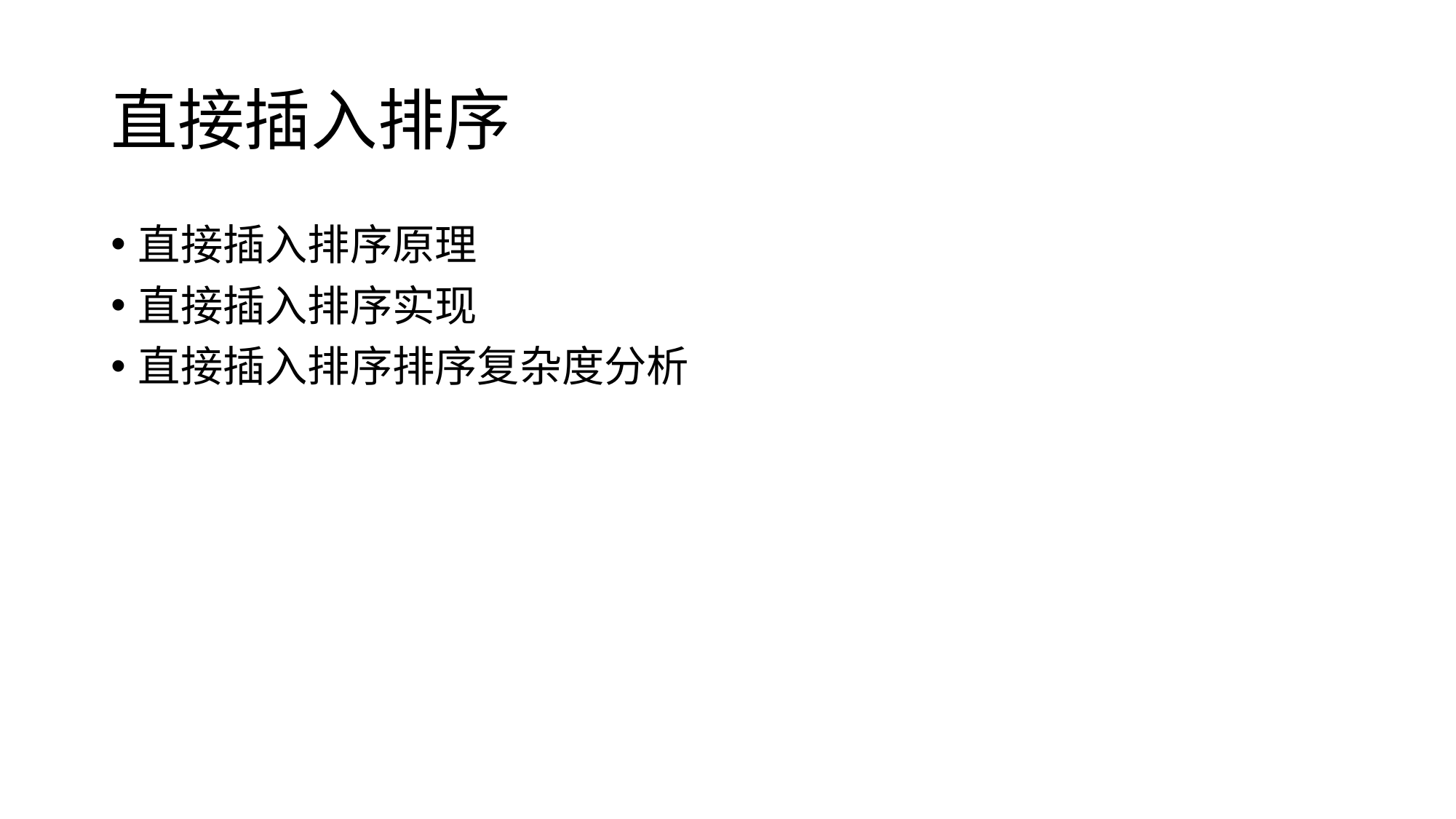

# 直接插入排序
直接插入排序原理
直接插入排序实现
直接插入排序排序复杂度分析